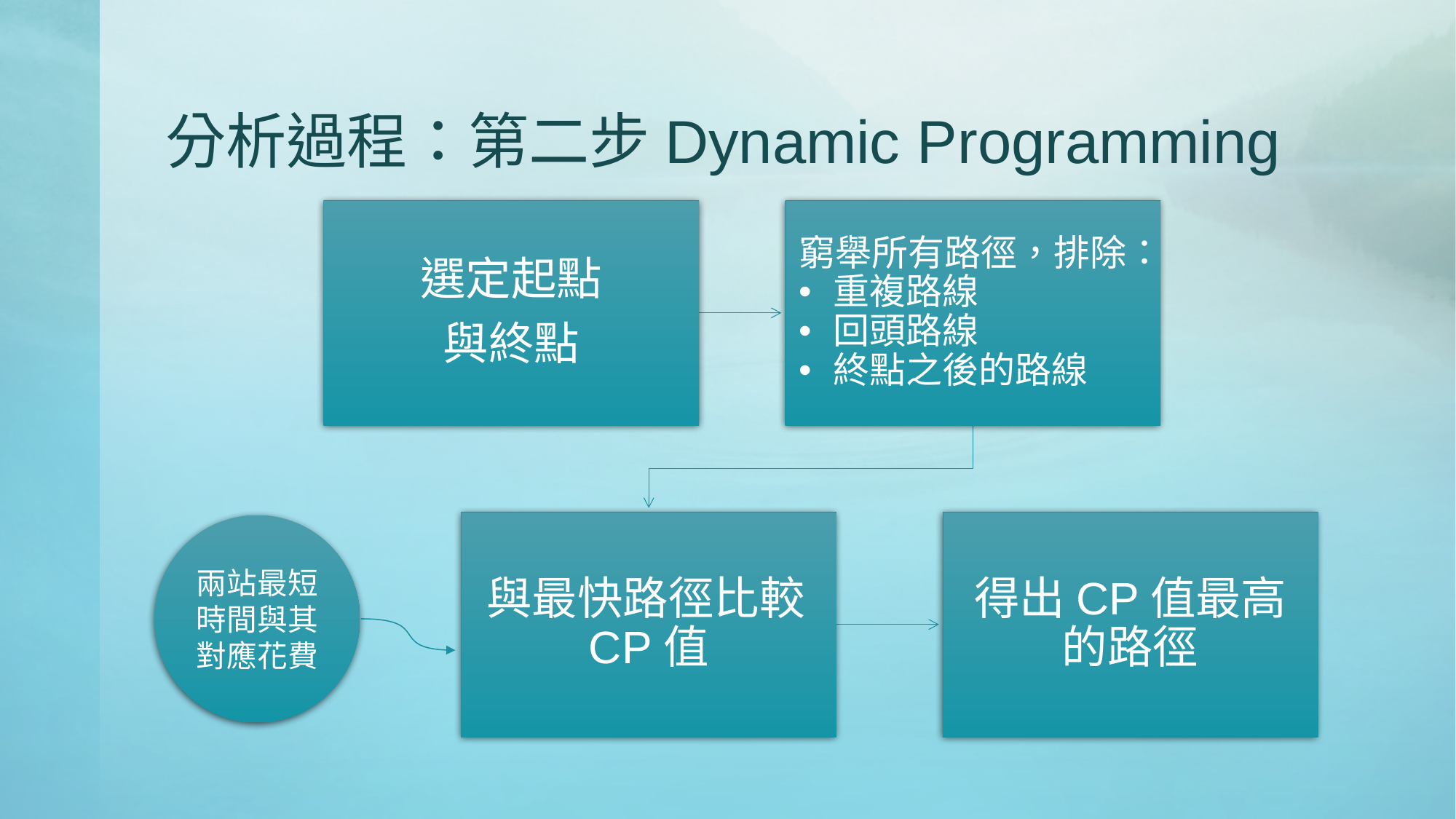

# 分析過程：第二步Dynamic Programming

選定起點
與終點

與最快路徑比較CP值
得出CP值最高的路徑
窮舉所有路徑，排除：
重複路線
回頭路線
終點之後的路線

兩站最短時間與其對應花費